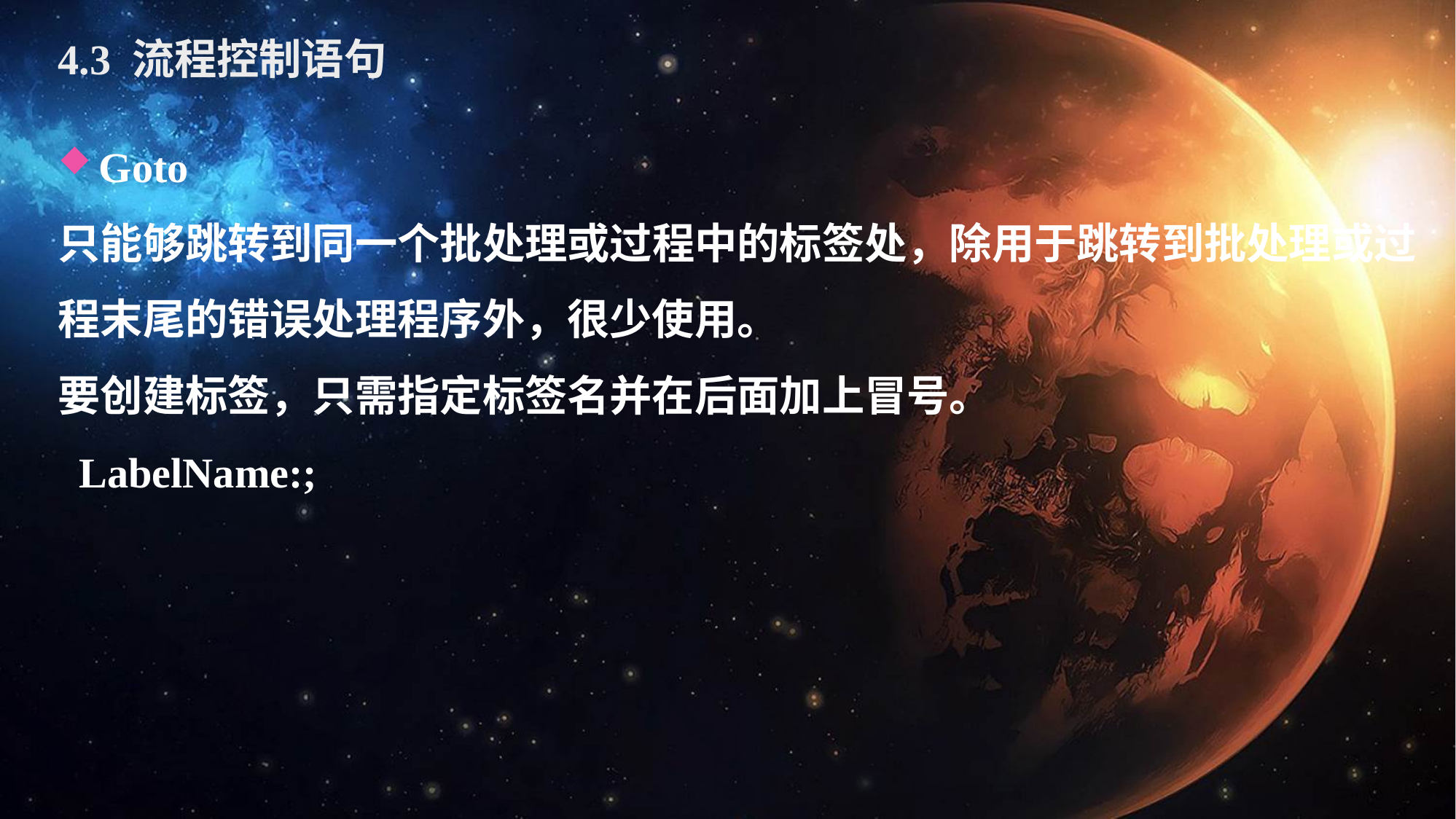

4.3 流程控制语句
Goto
只能够跳转到同一个批处理或过程中的标签处，除用于跳转到批处理或过程末尾的错误处理程序外，很少使用。
要创建标签，只需指定标签名并在后面加上冒号。
  LabelName:;